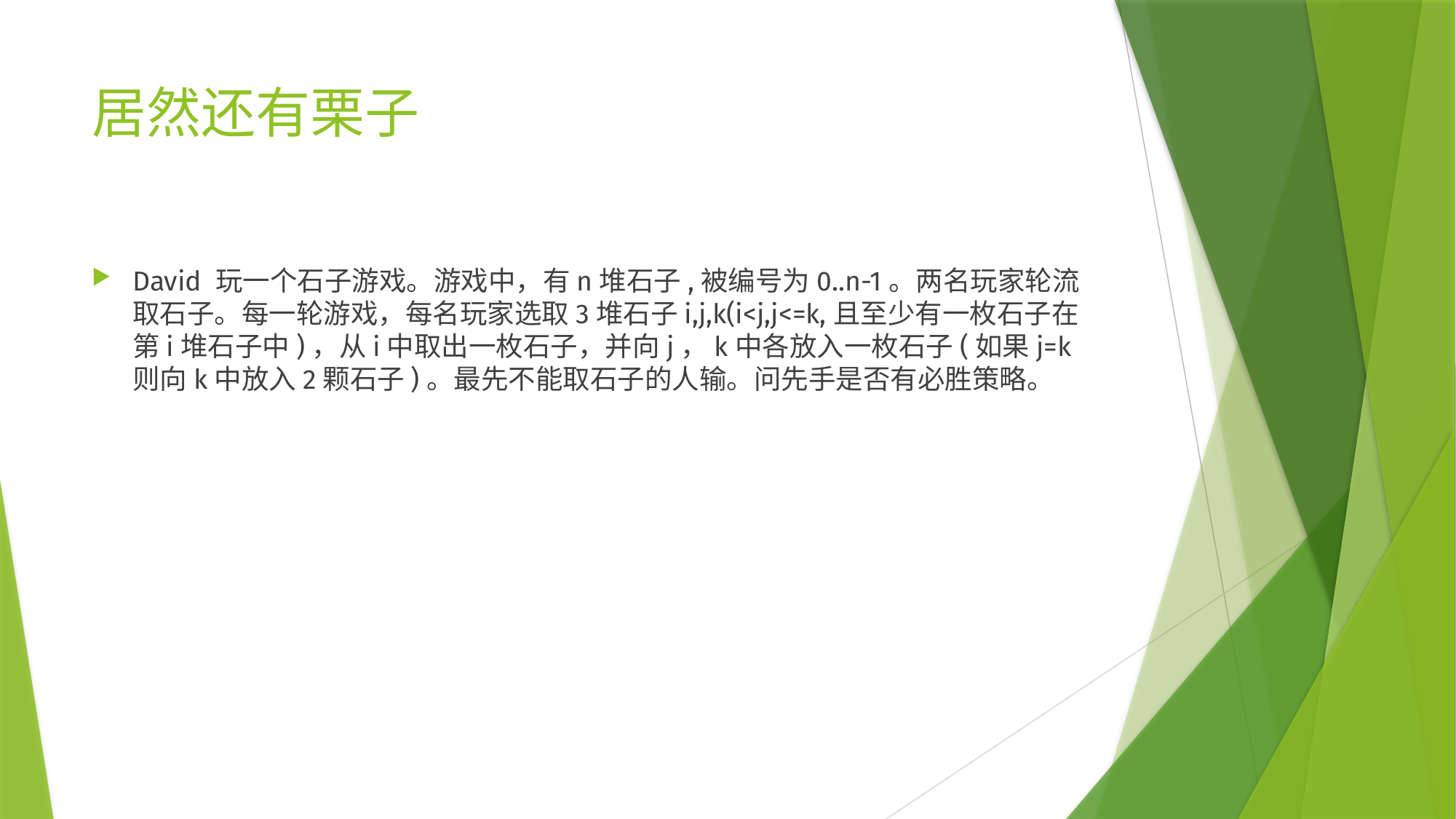

# 居然还有栗子
David 玩一个石子游戏。游戏中，有n堆石子,被编号为0..n-1。两名玩家轮流取石子。每一轮游戏，每名玩家选取3堆石子i,j,k(i<j,j<=k,且至少有一枚石子在第i堆石子中)，从i中取出一枚石子，并向j，k中各放入一枚石子(如果j=k则向k中放入2颗石子)。最先不能取石子的人输。问先手是否有必胜策略。